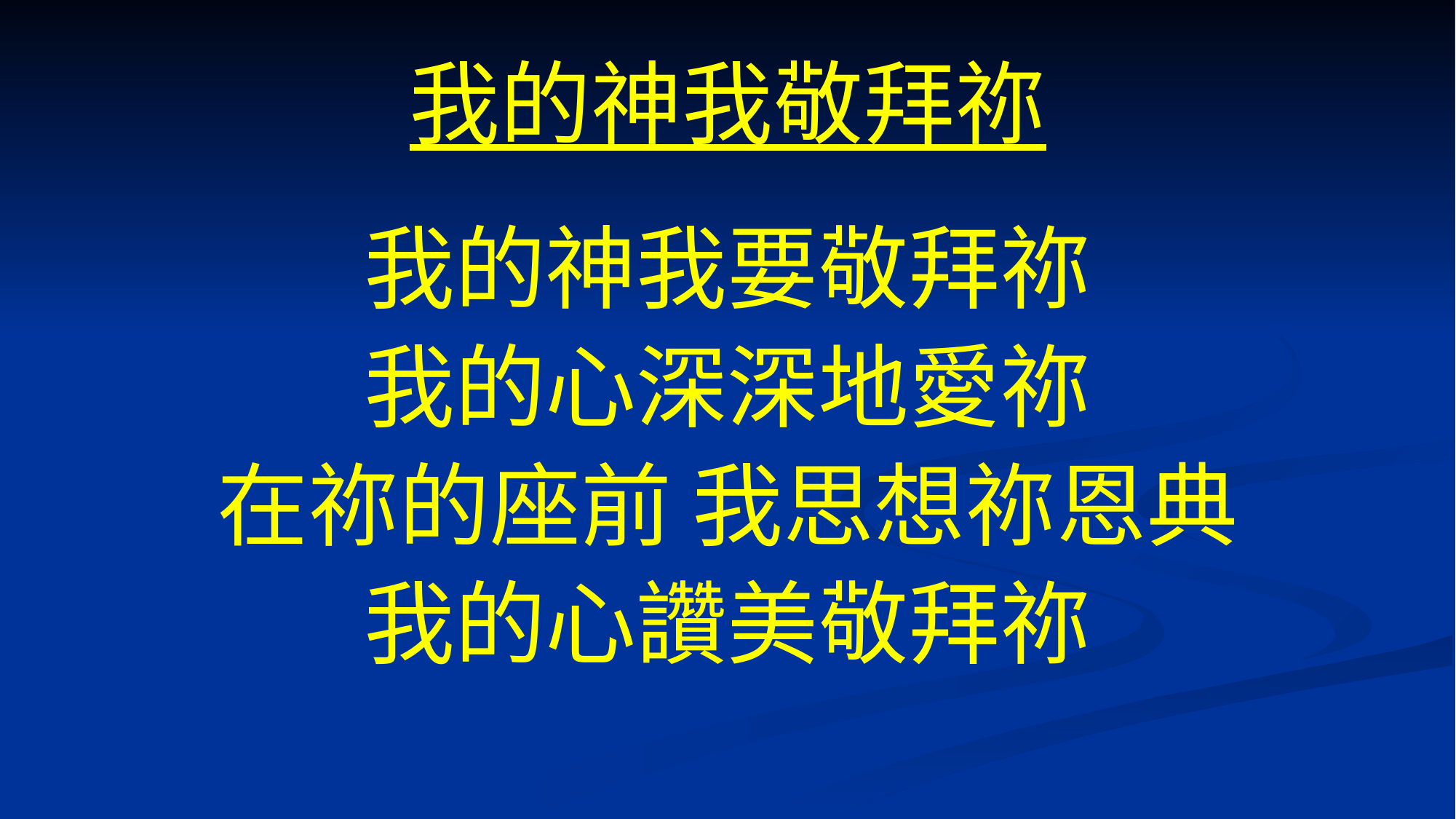

# 我的神我敬拜祢
我的神我要敬拜祢
我的心深深地愛祢
在祢的座前 我思想祢恩典
我的心讚美敬拜祢